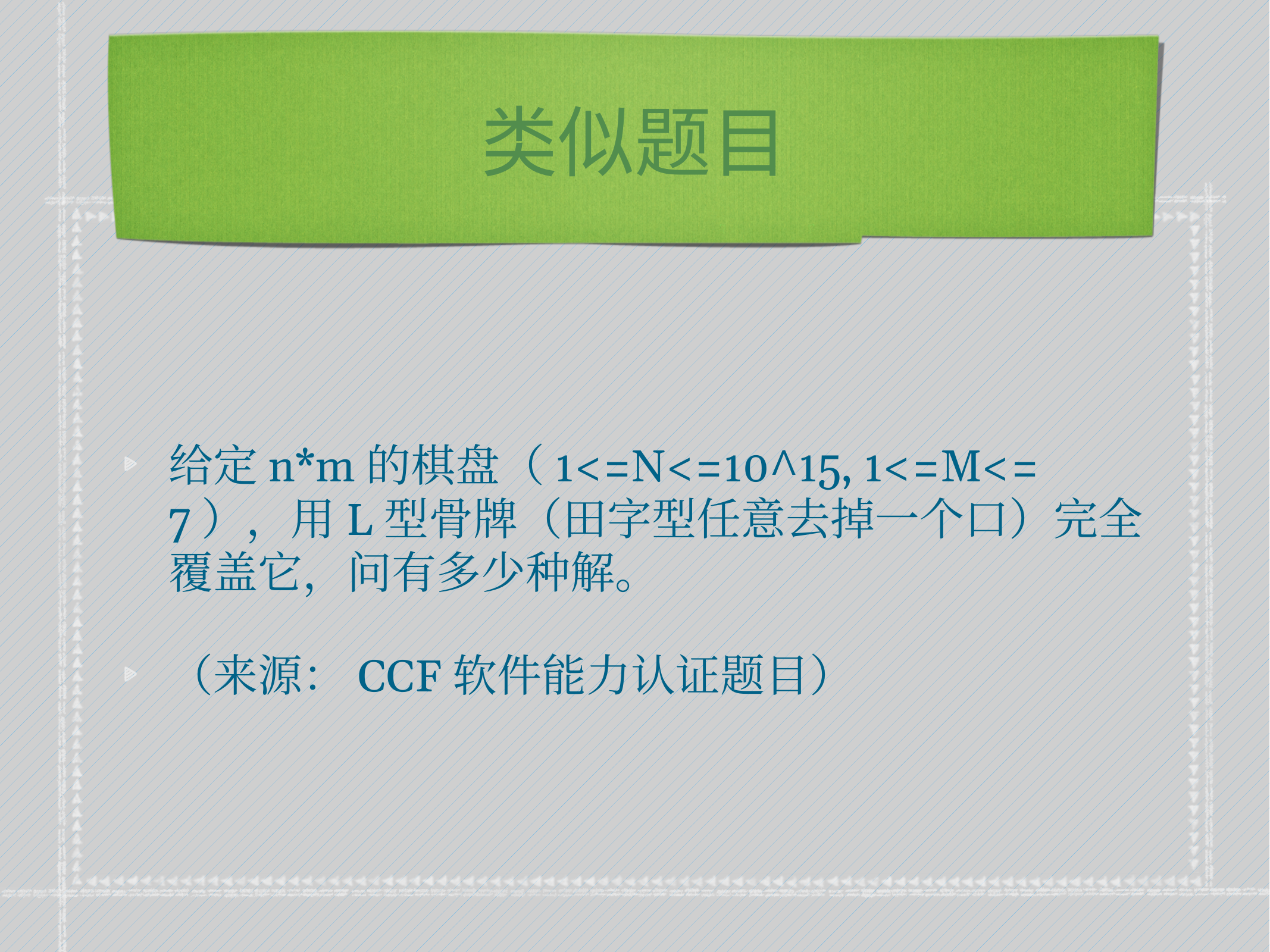

# 类似题目
给定n*m的棋盘（1<=N<=10^15, 1<=M<=7），用L型骨牌（田字型任意去掉一个口）完全覆盖它，问有多少种解。
（来源：CCF软件能力认证题目）